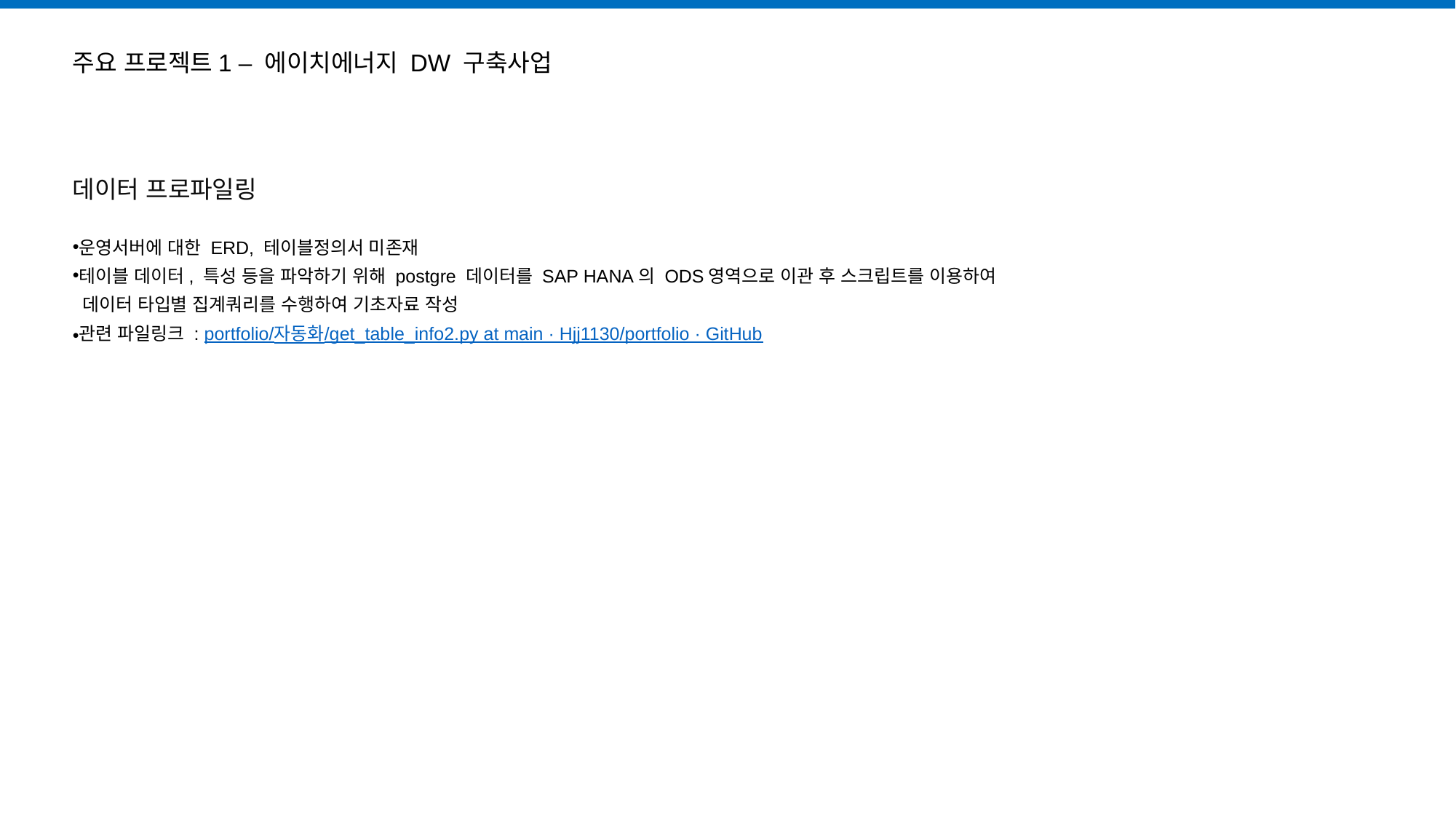

주요 프로젝트1 – 에이치에너지 DW 구축사업
데이터 프로파일링
운영서버에 대한 ERD, 테이블정의서 미존재
테이블 데이터, 특성 등을 파악하기 위해 postgre 데이터를 SAP HANA의 ODS영역으로 이관 후 스크립트를 이용하여
 데이터 타입별 집계쿼리를 수행하여 기초자료 작성
관련 파일링크 : portfolio/자동화/get_table_info2.py at main · Hjj1130/portfolio · GitHub